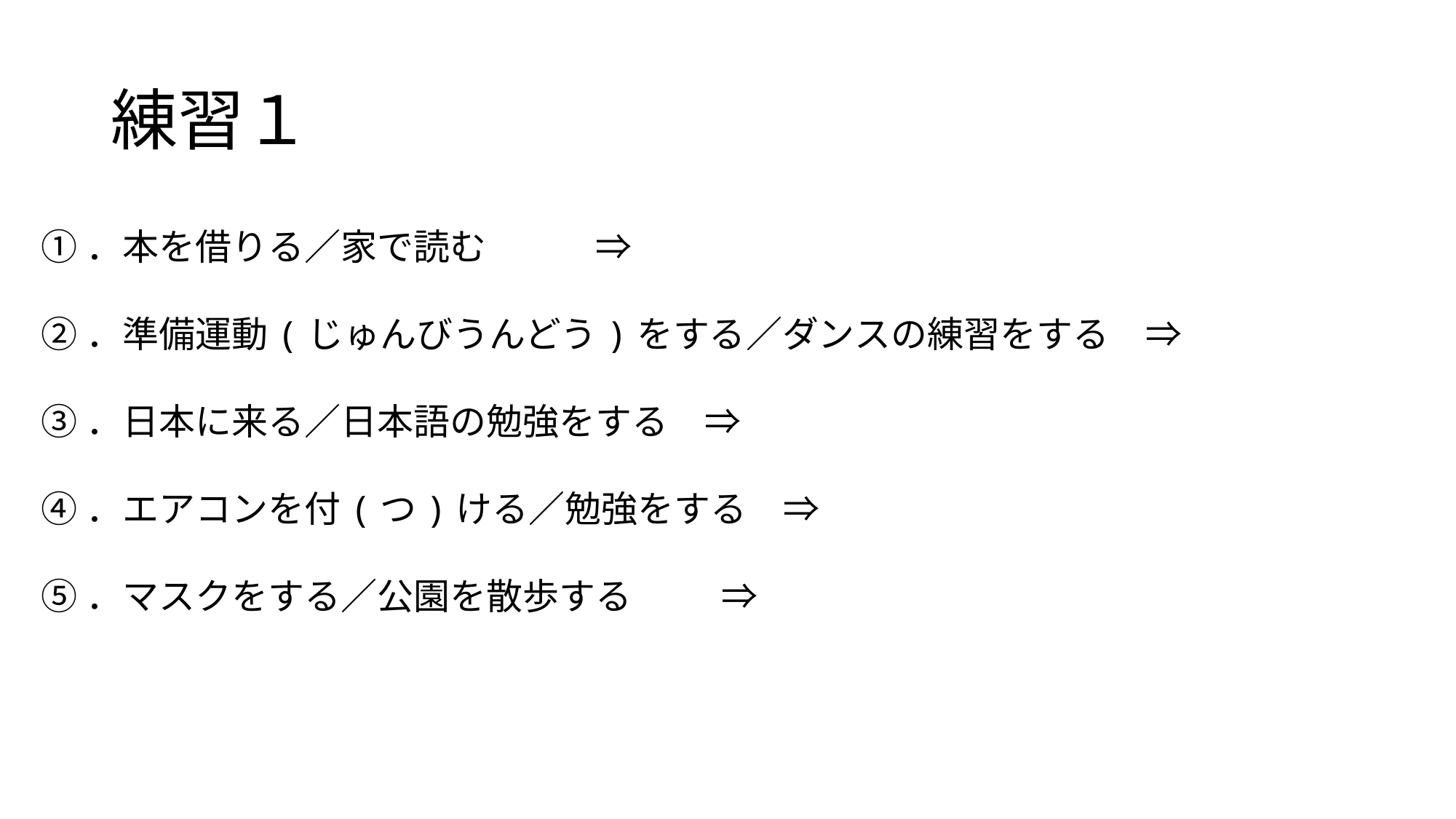

# 練習１
①．本を借りる／家で読む　　　⇒

②．準備運動(じゅんびうんどう)をする／ダンスの練習をする　⇒

③．日本に来る／日本語の勉強をする　⇒

④．エアコンを付(つ)ける／勉強をする　⇒

⑤．マスクをする／公園を散歩する　　　⇒